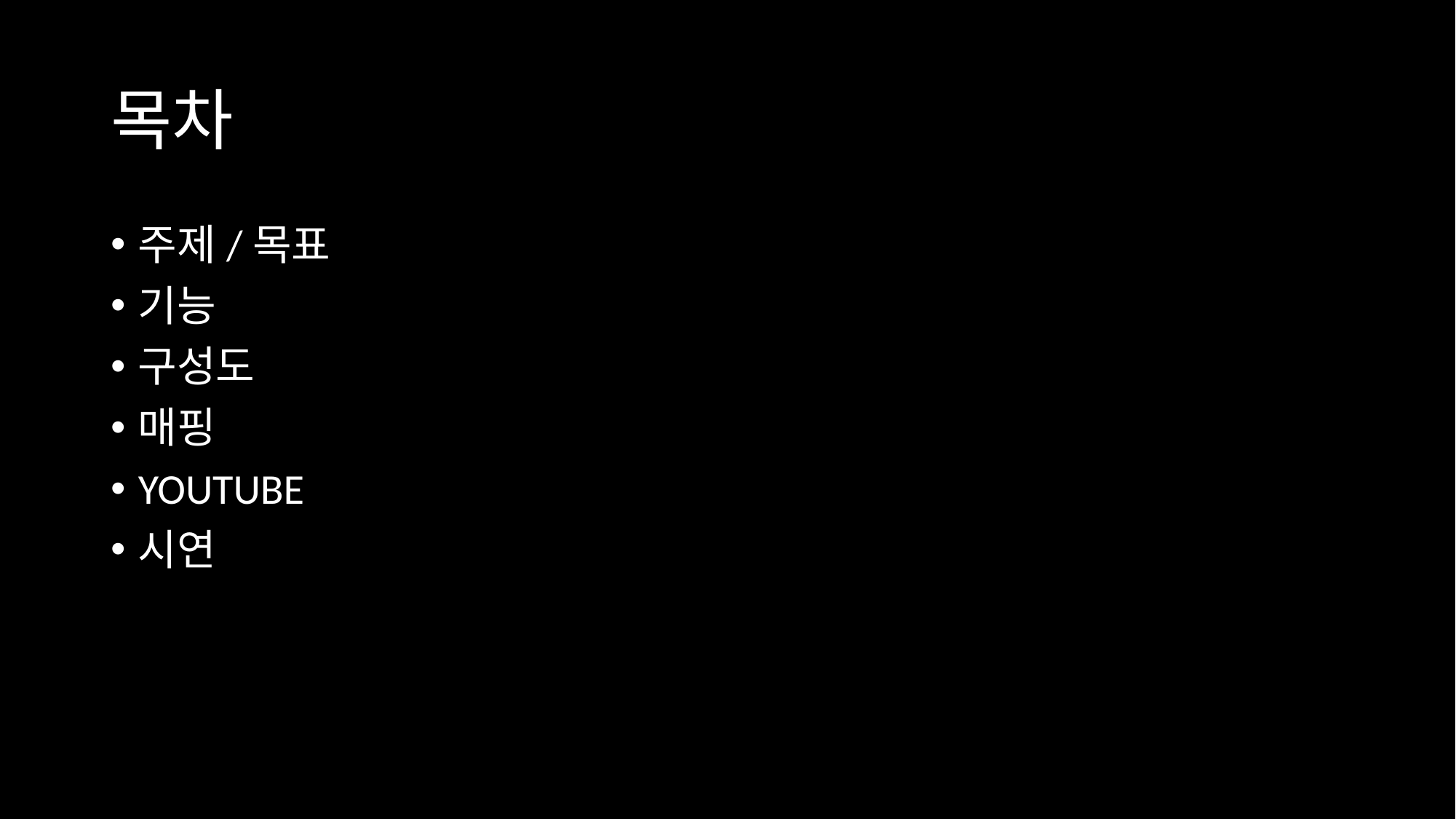

# 목차
주제/목표
기능
구성도
매핑
YOUTUBE
시연